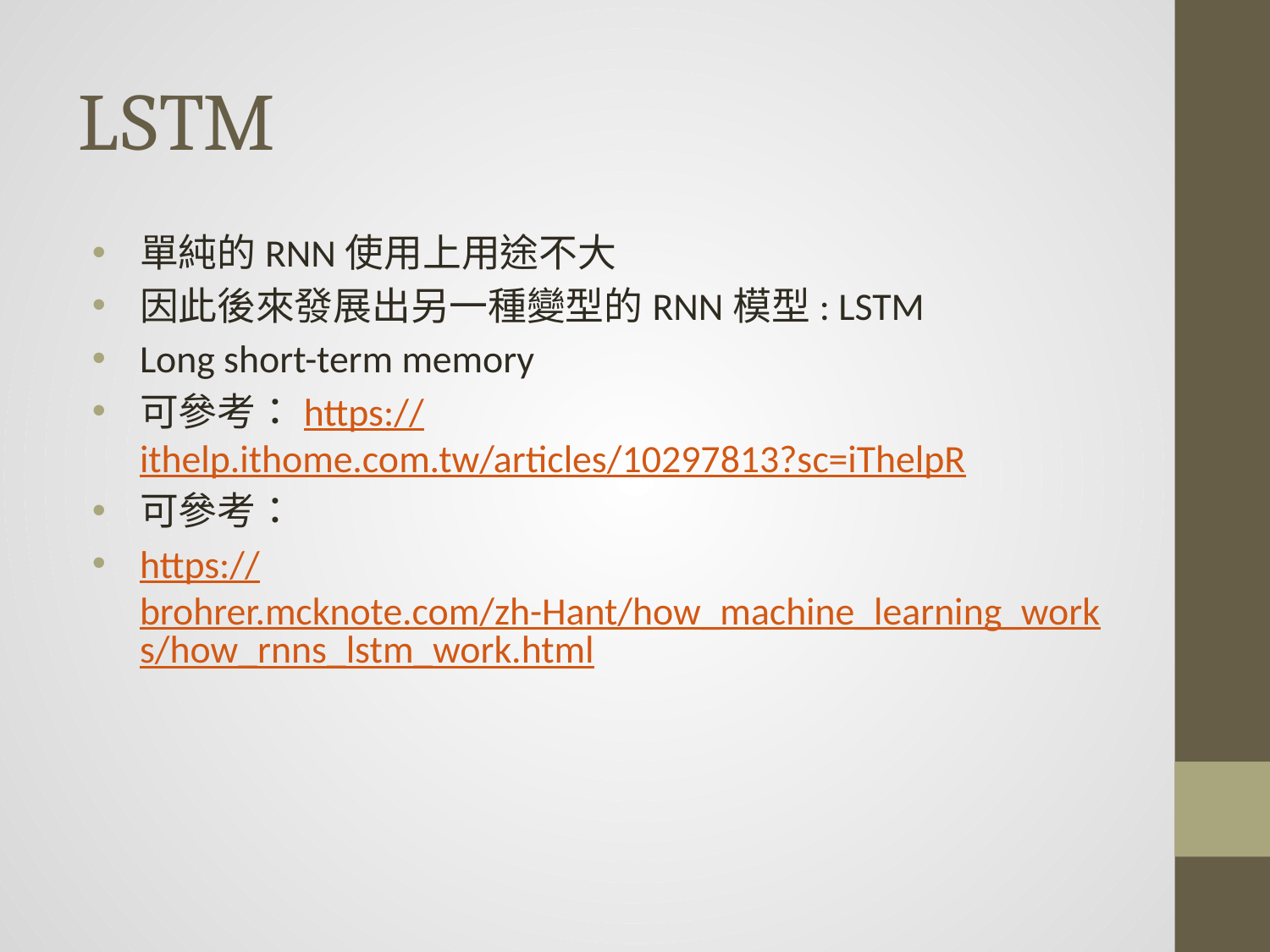

# LSTM
單純的RNN使用上用途不大
因此後來發展出另一種變型的RNN模型: LSTM
Long short-term memory
可參考：https://ithelp.ithome.com.tw/articles/10297813?sc=iThelpR
可參考：
https://brohrer.mcknote.com/zh-Hant/how_machine_learning_works/how_rnns_lstm_work.html